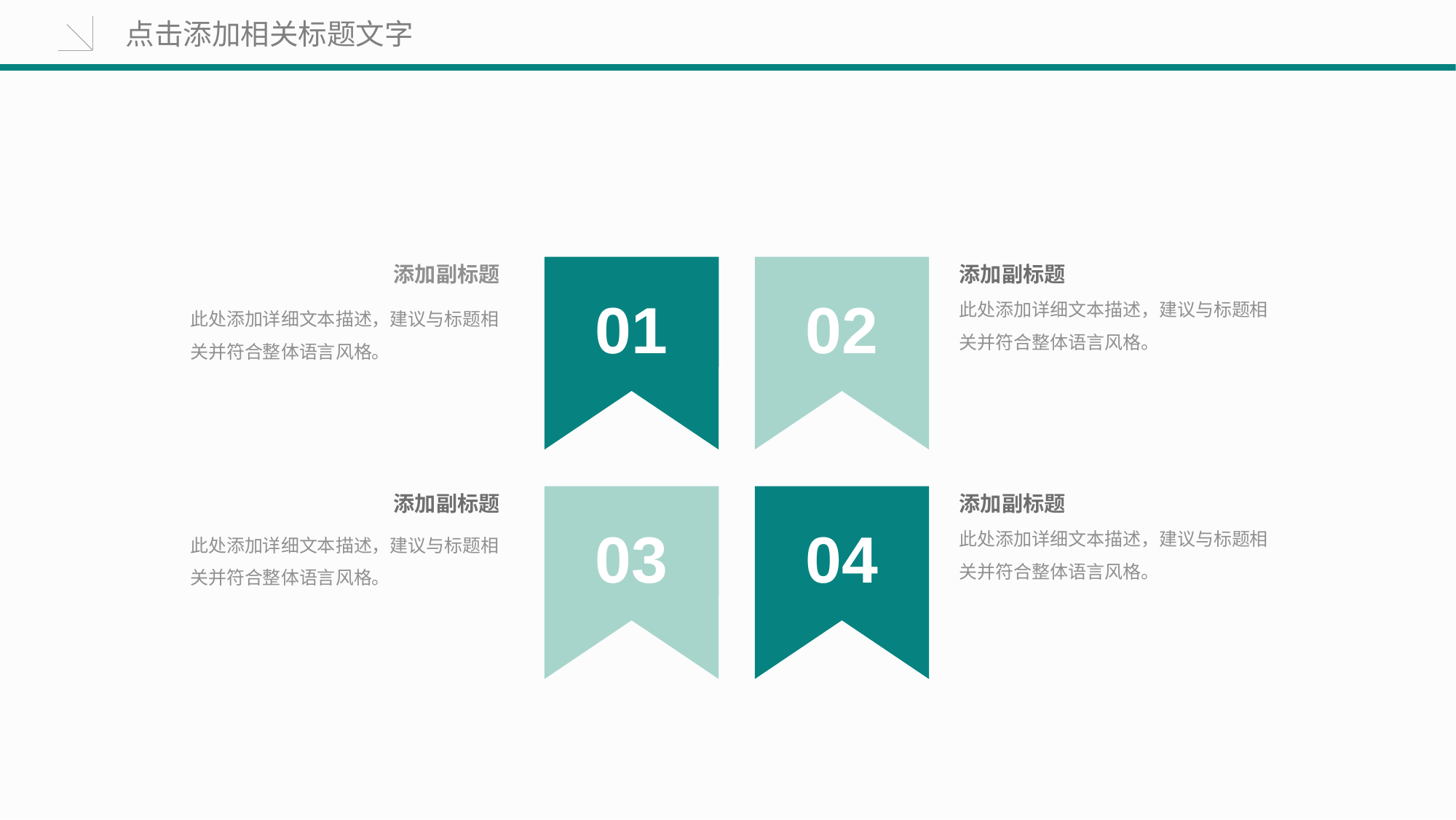

点击添加相关标题文字

01

02
添加副标题
此处添加详细文本描述，建议与标题相关并符合整体语言风格。
添加副标题
此处添加详细文本描述，建议与标题相关并符合整体语言风格。

03

04
添加副标题
此处添加详细文本描述，建议与标题相关并符合整体语言风格。
添加副标题
此处添加详细文本描述，建议与标题相关并符合整体语言风格。